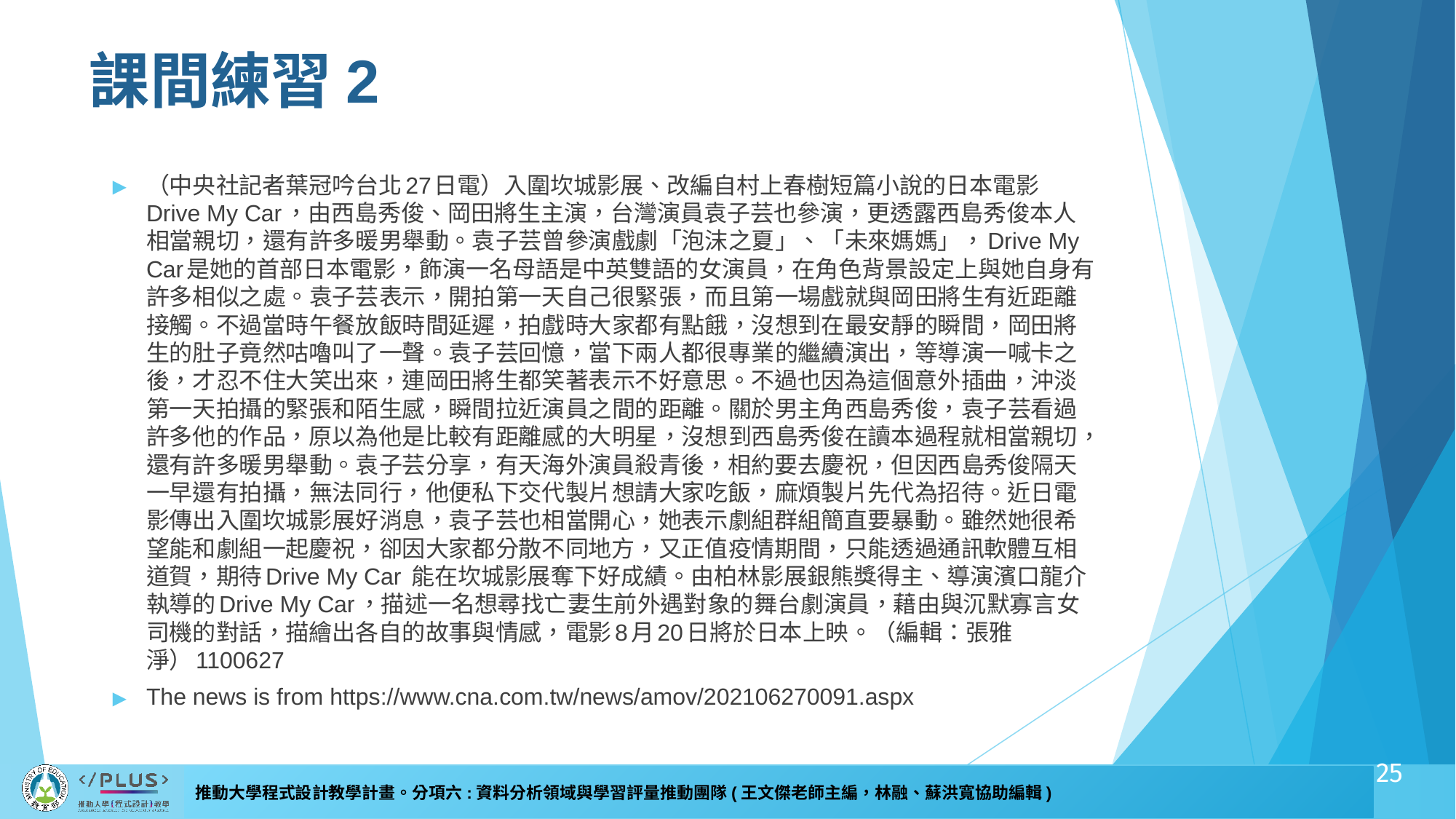

# 課間練習2
（中央社記者葉冠吟台北27日電）入圍坎城影展、改編自村上春樹短篇小說的日本電影Drive My Car，由西島秀俊、岡田將生主演，台灣演員袁子芸也參演，更透露西島秀俊本人相當親切，還有許多暖男舉動。袁子芸曾參演戲劇「泡沫之夏」、「未來媽媽」，Drive My Car是她的首部日本電影，飾演一名母語是中英雙語的女演員，在角色背景設定上與她自身有許多相似之處。袁子芸表示，開拍第一天自己很緊張，而且第一場戲就與岡田將生有近距離接觸。不過當時午餐放飯時間延遲，拍戲時大家都有點餓，沒想到在最安靜的瞬間，岡田將生的肚子竟然咕嚕叫了一聲。袁子芸回憶，當下兩人都很專業的繼續演出，等導演一喊卡之後，才忍不住大笑出來，連岡田將生都笑著表示不好意思。不過也因為這個意外插曲，沖淡第一天拍攝的緊張和陌生感，瞬間拉近演員之間的距離。關於男主角西島秀俊，袁子芸看過許多他的作品，原以為他是比較有距離感的大明星，沒想到西島秀俊在讀本過程就相當親切，還有許多暖男舉動。袁子芸分享，有天海外演員殺青後，相約要去慶祝，但因西島秀俊隔天一早還有拍攝，無法同行，他便私下交代製片想請大家吃飯，麻煩製片先代為招待。近日電影傳出入圍坎城影展好消息，袁子芸也相當開心，她表示劇組群組簡直要暴動。雖然她很希望能和劇組一起慶祝，卻因大家都分散不同地方，又正值疫情期間，只能透過通訊軟體互相道賀，期待Drive My Car 能在坎城影展奪下好成績。由柏林影展銀熊獎得主、導演濱口龍介執導的Drive My Car，描述一名想尋找亡妻生前外遇對象的舞台劇演員，藉由與沉默寡言女司機的對話，描繪出各自的故事與情感，電影8月20日將於日本上映。（編輯：張雅淨）1100627
The news is from https://www.cna.com.tw/news/amov/202106270091.aspx

25
推動大學程式設計教學計畫。分項六:資料分析領域與學習評量推動團隊(王文傑老師主編，林融、蘇洪寬協助編輯)